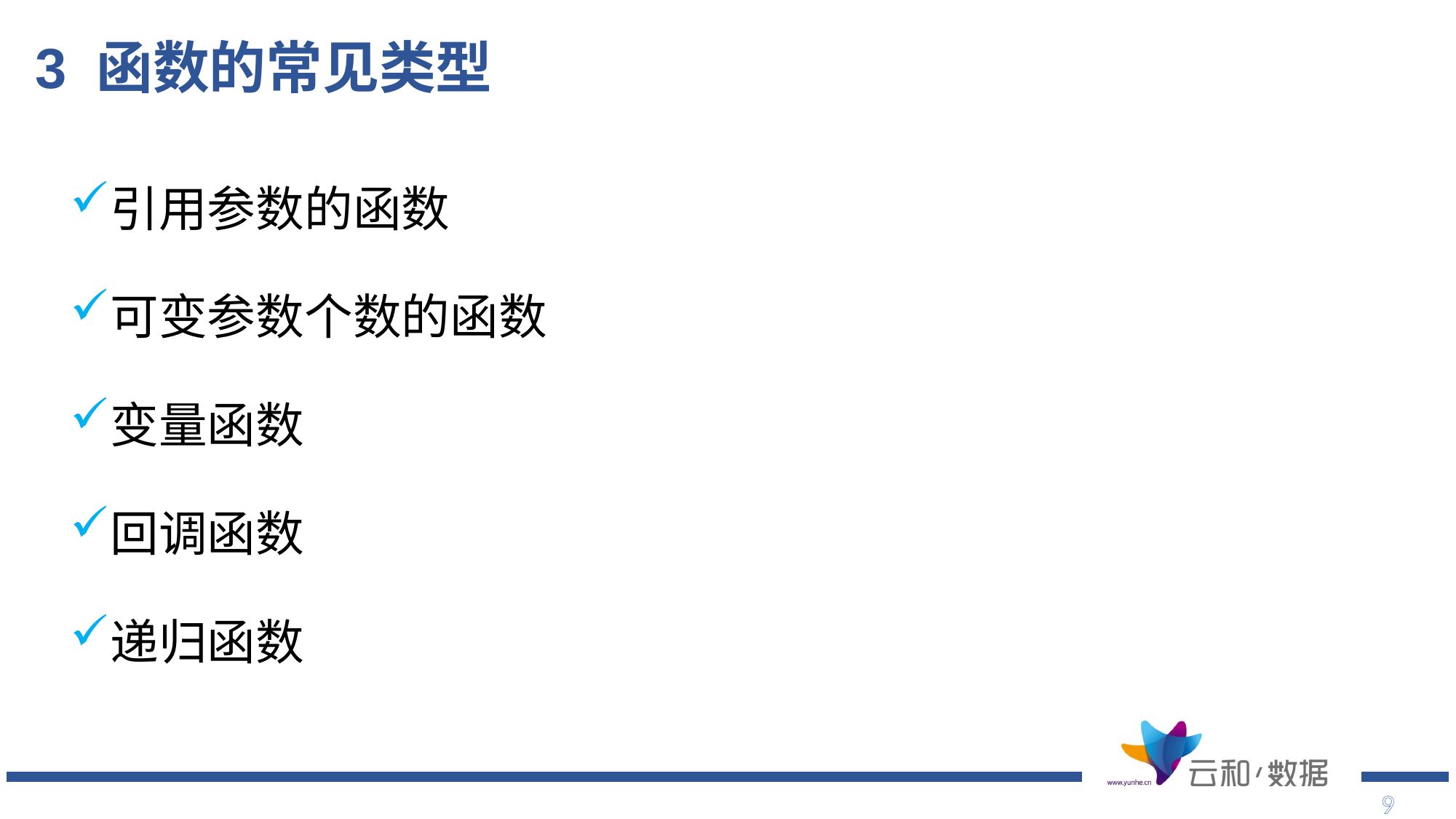

3 函数的常见类型
引用参数的函数
可变参数个数的函数
变量函数
回调函数
递归函数